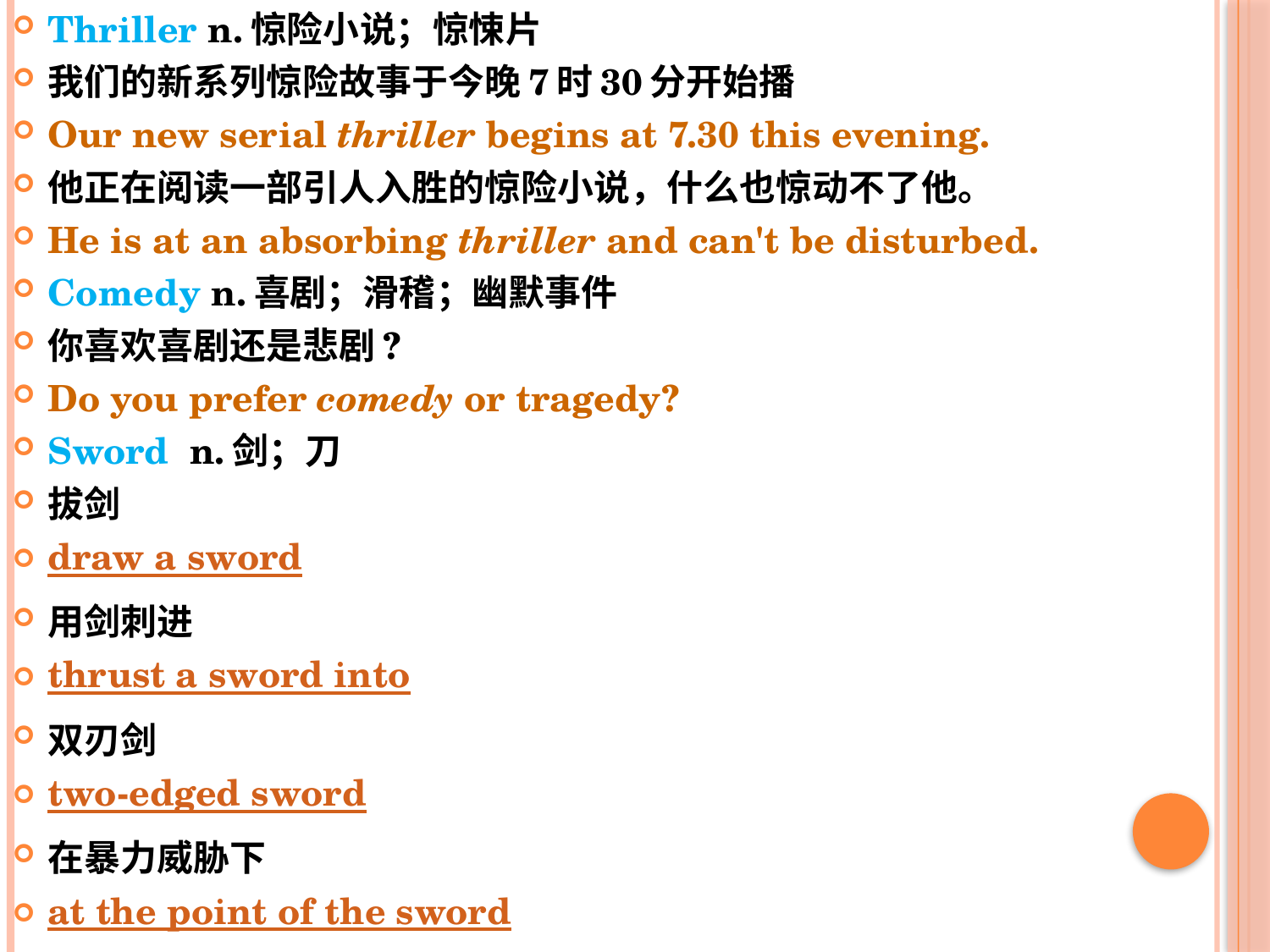

Thriller n.惊险小说；惊悚片
我们的新系列惊险故事于今晚7时30分开始播
Our new serial thriller begins at 7.30 this evening.
他正在阅读一部引人入胜的惊险小说，什么也惊动不了他。
He is at an absorbing thriller and can't be disturbed.
Comedy n.喜剧；滑稽；幽默事件
你喜欢喜剧还是悲剧?
Do you prefer comedy or tragedy?
Sword  n.剑；刀
拔剑
draw a sword
用剑刺进
thrust a sword into
双刃剑
two-edged sword
在暴力威胁下
at the point of the sword